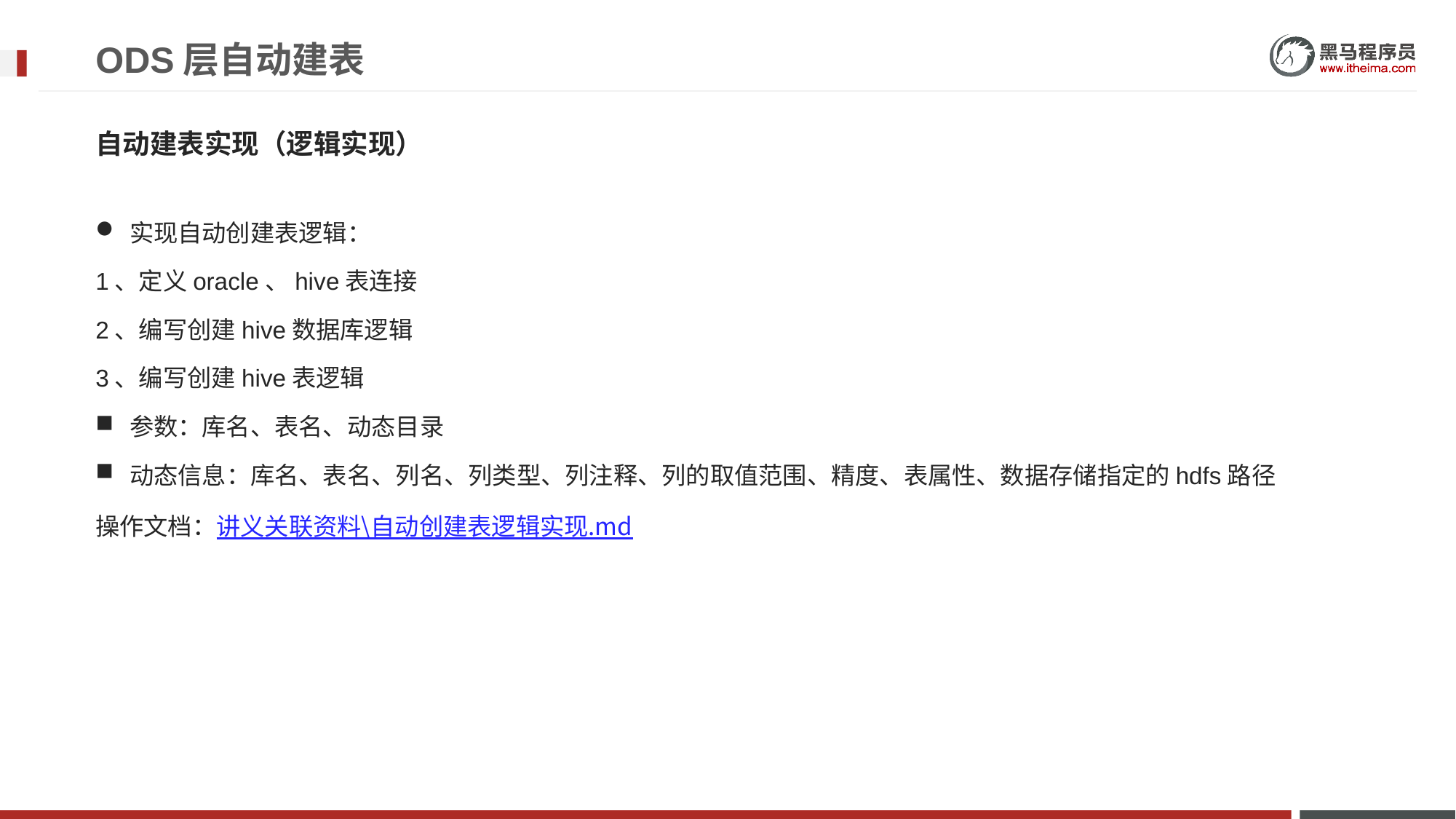

# ODS层自动建表
自动建表实现（逻辑实现）
实现自动创建表逻辑：
1、定义oracle、hive表连接
2、编写创建hive数据库逻辑
3、编写创建hive表逻辑
参数：库名、表名、动态目录
动态信息：库名、表名、列名、列类型、列注释、列的取值范围、精度、表属性、数据存储指定的hdfs路径
操作文档：讲义关联资料\自动创建表逻辑实现.md